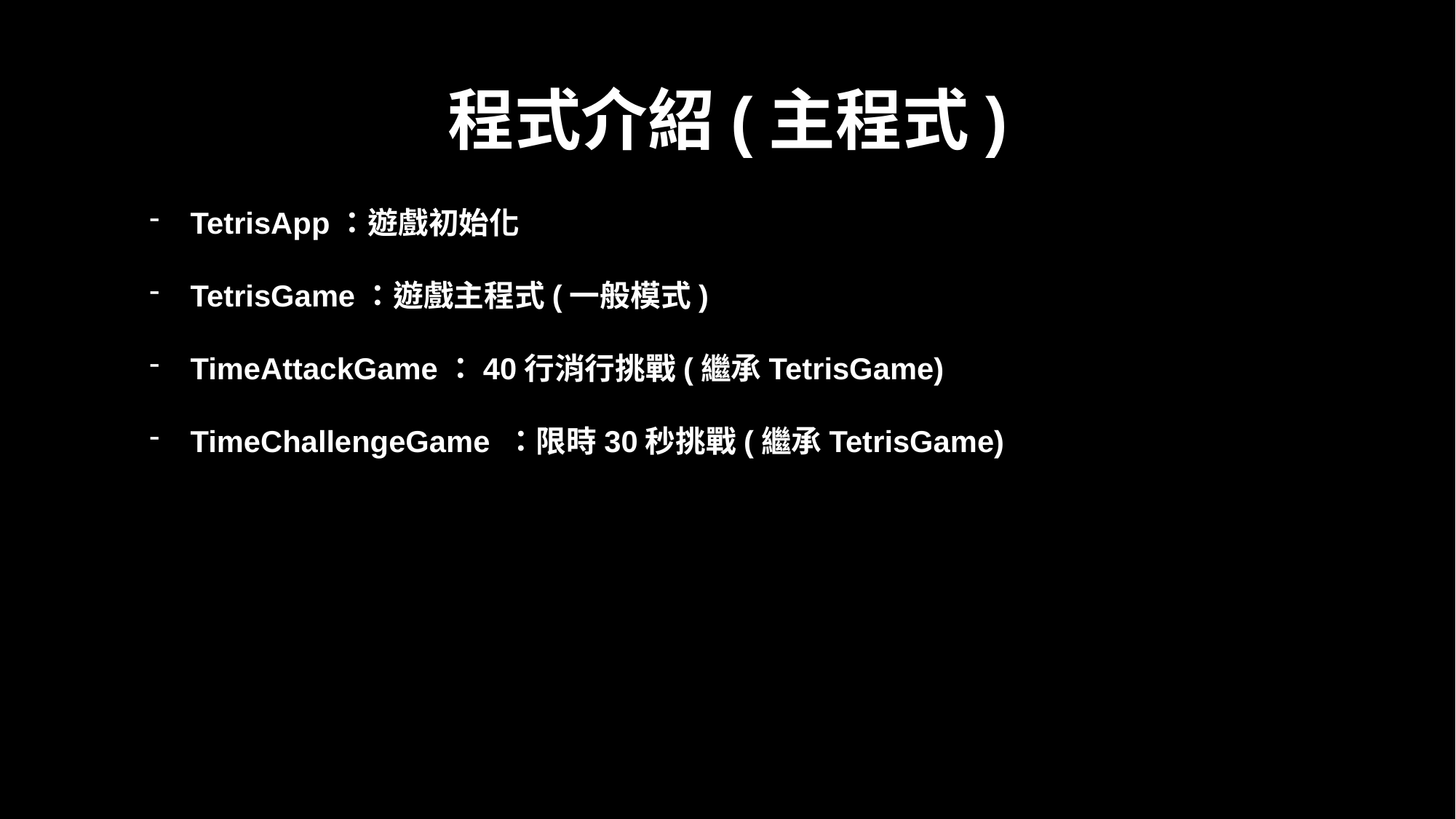

# 程式介紹(主程式)
TetrisApp：遊戲初始化

TetrisGame：遊戲主程式(一般模式)

TimeAttackGame：40行消行挑戰(繼承TetrisGame)

TimeChallengeGame ：限時30秒挑戰(繼承TetrisGame)